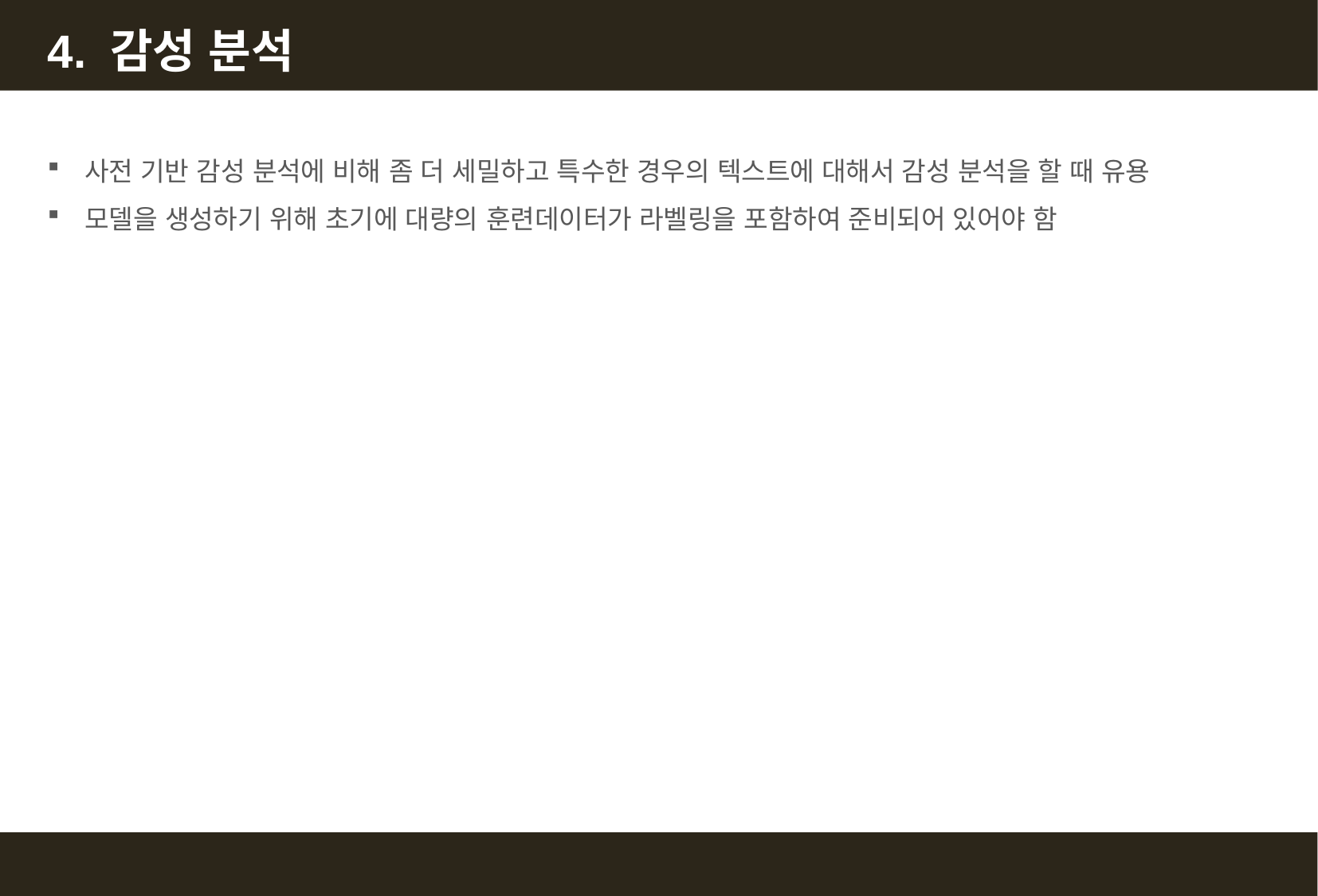

4. 감성 분석
사전 기반 감성 분석에 비해 좀 더 세밀하고 특수한 경우의 텍스트에 대해서 감성 분석을 할 때 유용
모델을 생성하기 위해 초기에 대량의 훈련데이터가 라벨링을 포함하여 준비되어 있어야 함